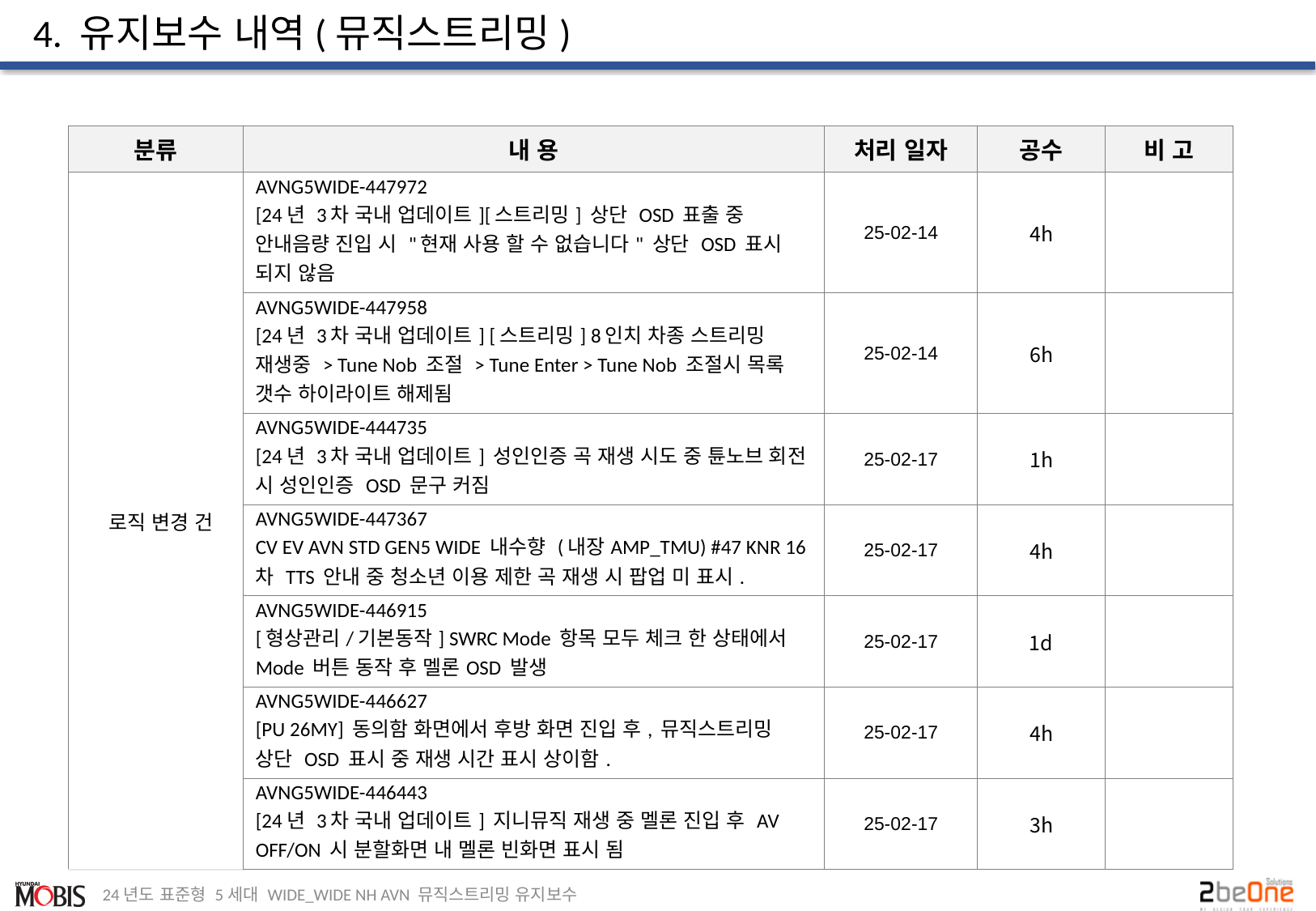

# 4. 유지보수 내역(뮤직스트리밍)
| 분류 | 내 용 | 처리 일자 | 공수 | 비 고 |
| --- | --- | --- | --- | --- |
| 로직 변경 건 | AVNG5WIDE-447972 [24년 3차 국내 업데이트][스트리밍] 상단 OSD 표출 중 안내음량 진입 시 "현재 사용 할 수 없습니다" 상단 OSD 표시 되지 않음 | 25-02-14 | 4h |  |
|  | AVNG5WIDE-447958 [24년 3차 국내 업데이트] [스트리밍] 8인치 차종 스트리밍 재생중 > Tune Nob 조절 > Tune Enter > Tune Nob 조절시 목록 갯수 하이라이트 해제됨 | 25-02-14 | 6h |  |
|  | AVNG5WIDE-444735 [24년 3차 국내 업데이트] 성인인증 곡 재생 시도 중 튠노브 회전 시 성인인증 OSD 문구 커짐 | 25-02-17 | 1h |  |
|  | AVNG5WIDE-447367 CV EV AVN STD GEN5 WIDE 내수향 (내장AMP\_TMU) #47 KNR 16차 TTS 안내 중 청소년 이용 제한 곡 재생 시 팝업 미 표시. | 25-02-17 | 4h |  |
|  | AVNG5WIDE-446915 [형상관리/기본동작] SWRC Mode 항목 모두 체크 한 상태에서 Mode 버튼 동작 후 멜론OSD 발생 | 25-02-17 | 1d |  |
|  | AVNG5WIDE-446627 [PU 26MY] 동의함 화면에서 후방 화면 진입 후, 뮤직스트리밍 상단 OSD 표시 중 재생 시간 표시 상이함. | 25-02-17 | 4h |  |
|  | AVNG5WIDE-446443 [24년 3차 국내 업데이트] 지니뮤직 재생 중 멜론 진입 후 AV OFF/ON 시 분할화면 내 멜론 빈화면 표시 됨 | 25-02-17 | 3h |  |
24년도 표준형 5세대 WIDE_WIDE NH AVN 뮤직스트리밍 유지보수